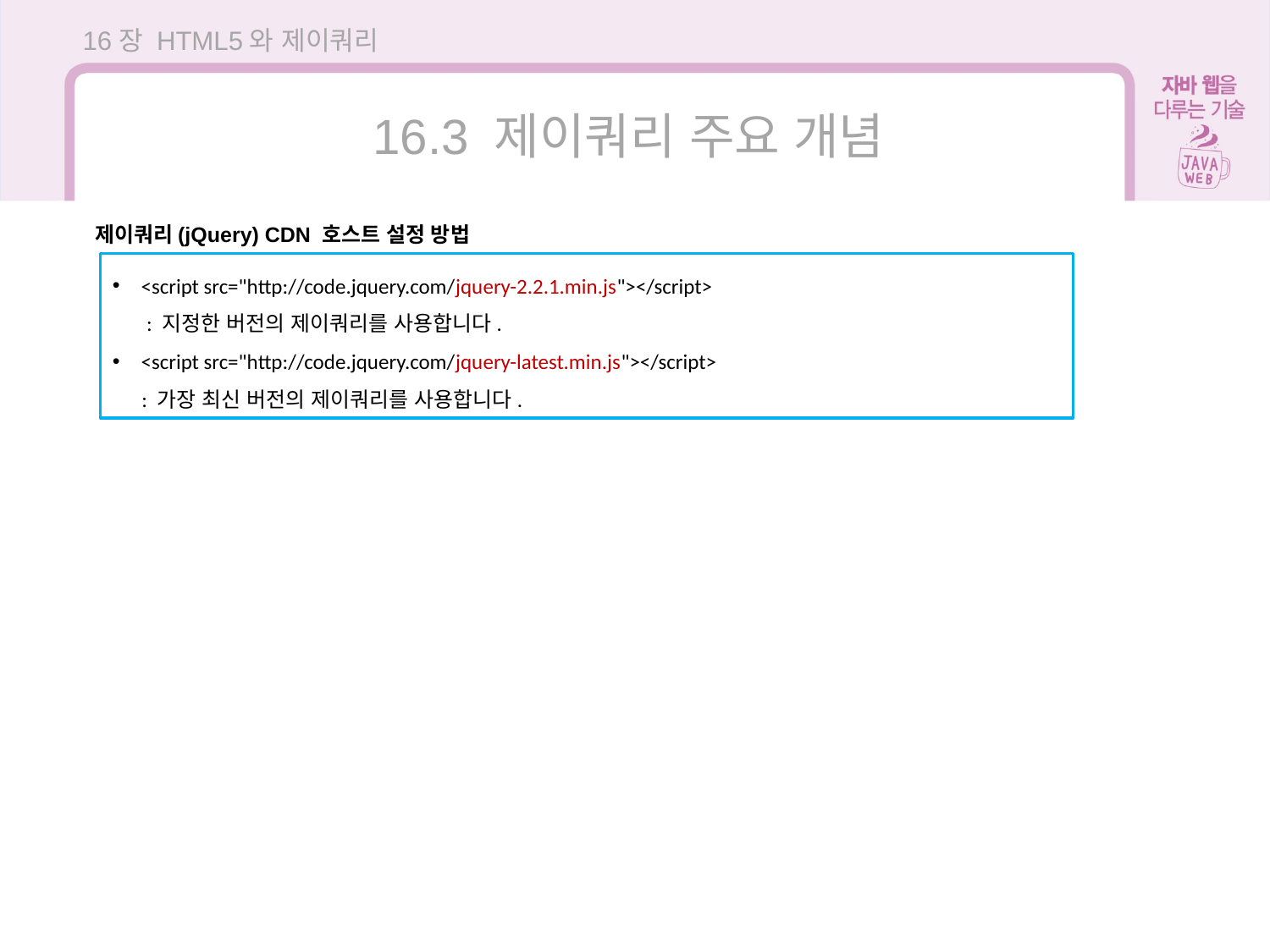

16장 HTML5와 제이쿼리
16.3 제이쿼리 주요 개념
제이쿼리(jQuery) CDN 호스트 설정 방법
 <script src="http://code.jquery.com/jquery-2.2.1.min.js"></script>
       : 지정한 버전의 제이쿼리를 사용합니다.
 <script src="http://code.jquery.com/jquery-latest.min.js"></script>
      : 가장 최신 버전의 제이쿼리를 사용합니다.